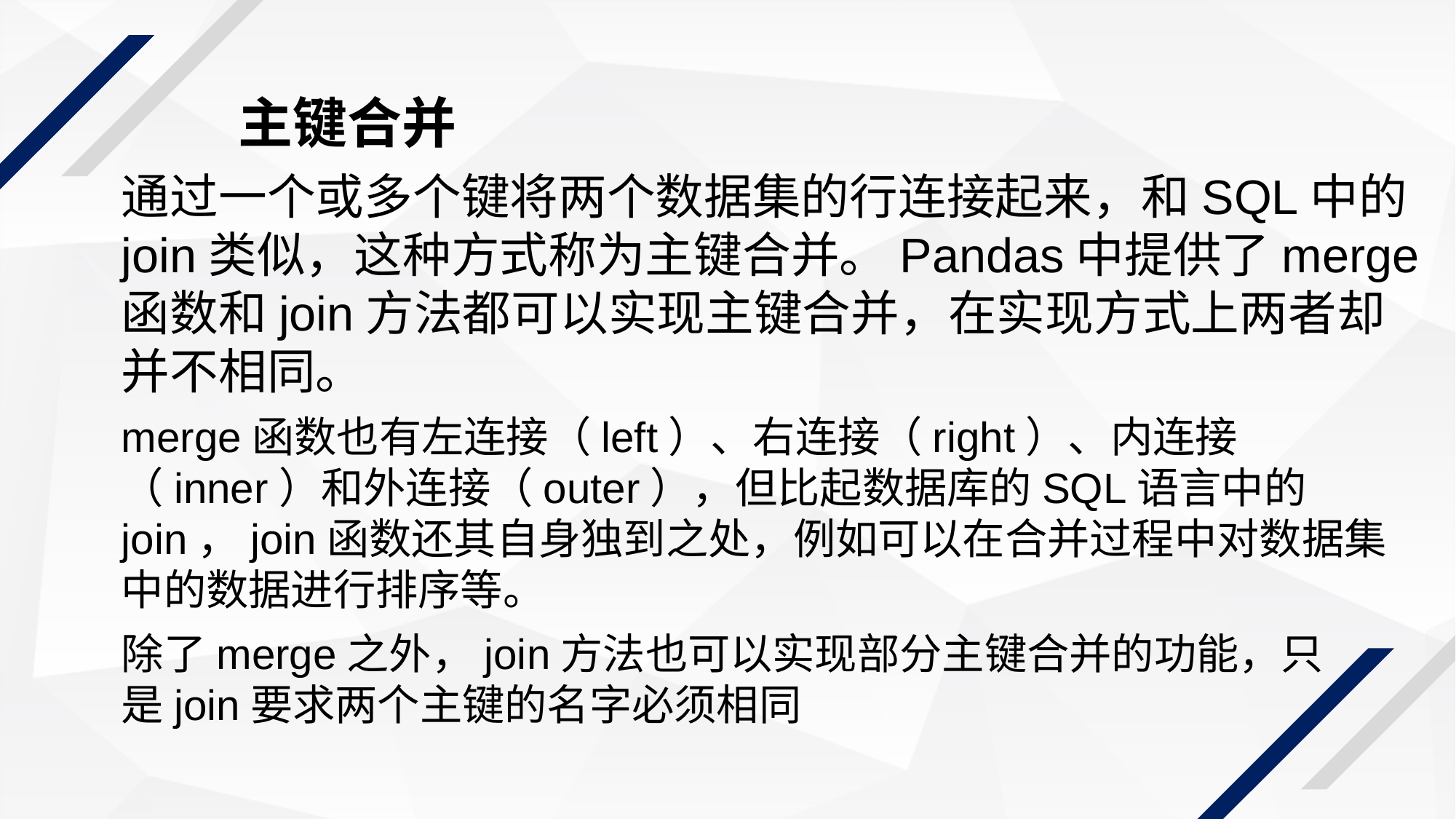

主键合并
通过一个或多个键将两个数据集的行连接起来，和SQL中的join类似，这种方式称为主键合并。Pandas中提供了merge函数和join方法都可以实现主键合并，在实现方式上两者却并不相同。

merge函数也有左连接（left）、右连接（right）、内连接（inner）和外连接（outer），但比起数据库的SQL语言中的join，join函数还其自身独到之处，例如可以在合并过程中对数据集中的数据进行排序等。
除了merge之外，join方法也可以实现部分主键合并的功能，只是join要求两个主键的名字必须相同